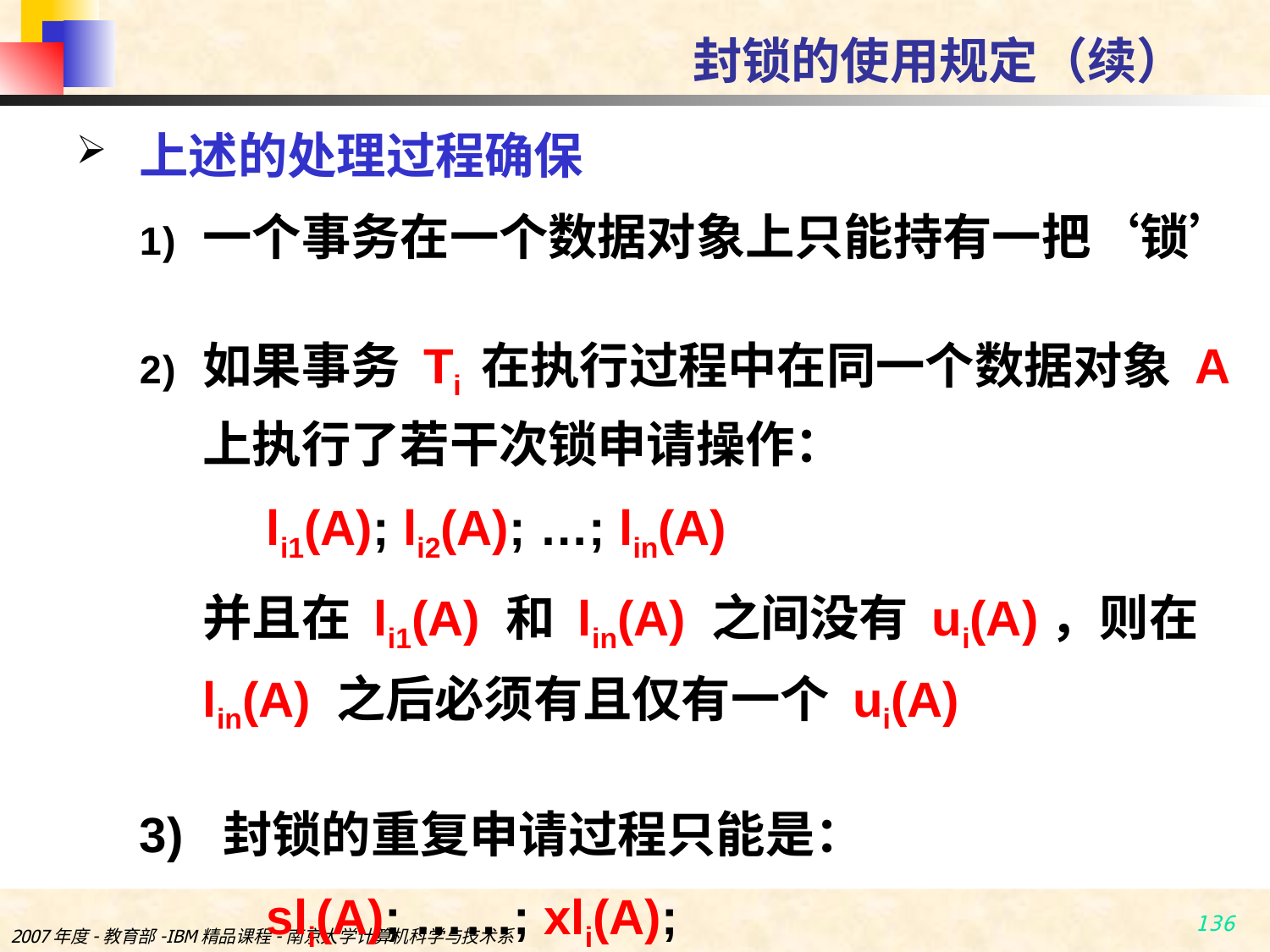

# 封锁的使用规定（续）
上述的处理过程确保
一个事务在一个数据对象上只能持有一把‘锁’

如果事务 Ti 在执行过程中在同一个数据对象 A 上执行了若干次锁申请操作：
li1(A); li2(A); …; lin(A)
	并且在 li1(A) 和 lin(A) 之间没有 ui(A)，则在 lin(A) 之后必须有且仅有一个 ui(A)

3)  封锁的重复申请过程只能是：
sli(A); ……; xli(A);
136